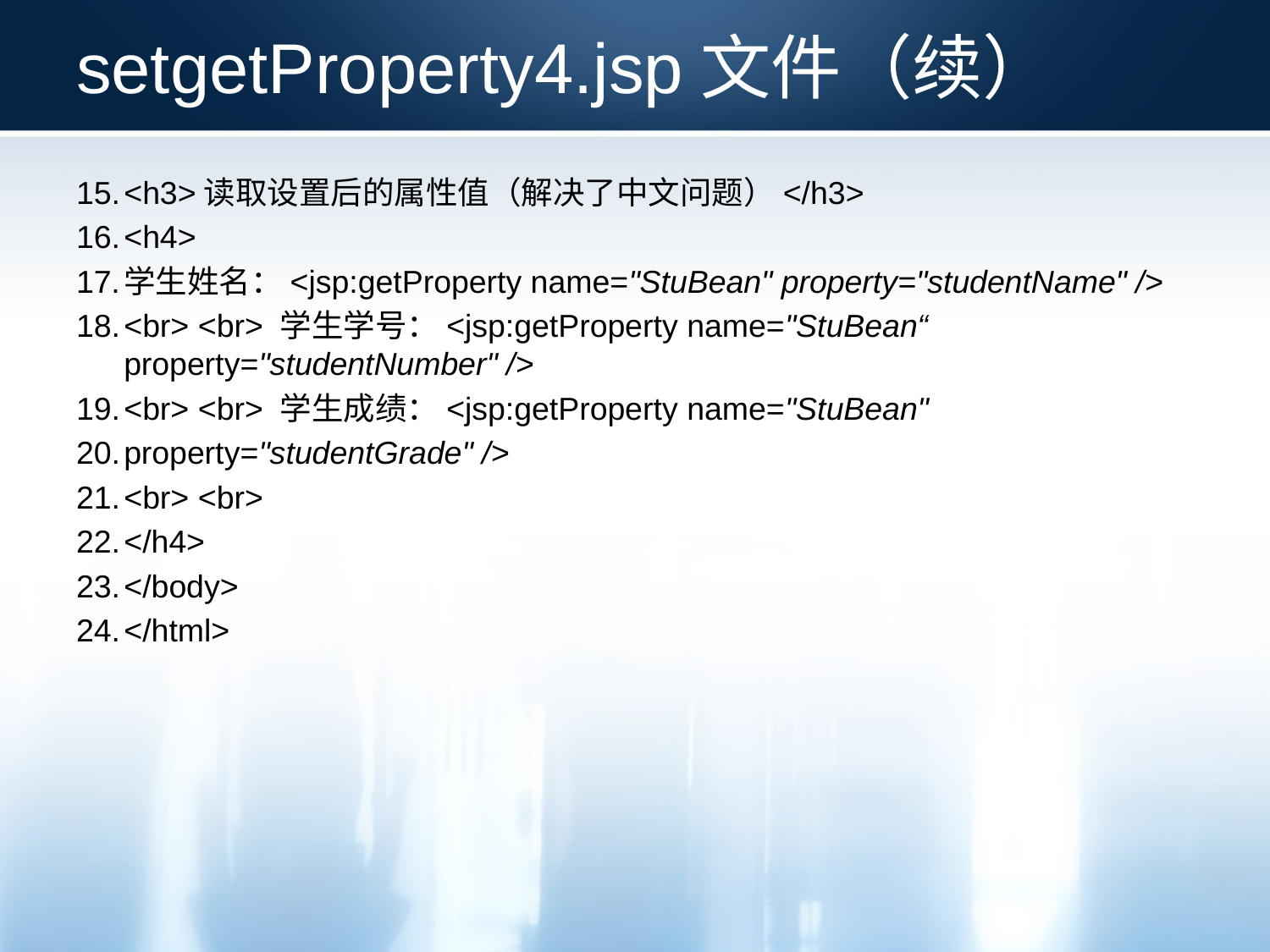

# setgetProperty4.jsp文件（续）
<h3>读取设置后的属性值（解决了中文问题）</h3>
<h4>
学生姓名：<jsp:getProperty name="StuBean" property="studentName" />
<br> <br> 学生学号：<jsp:getProperty name="StuBean“ property="studentNumber" />
<br> <br> 学生成绩：<jsp:getProperty name="StuBean"
property="studentGrade" />
<br> <br>
</h4>
</body>
</html>